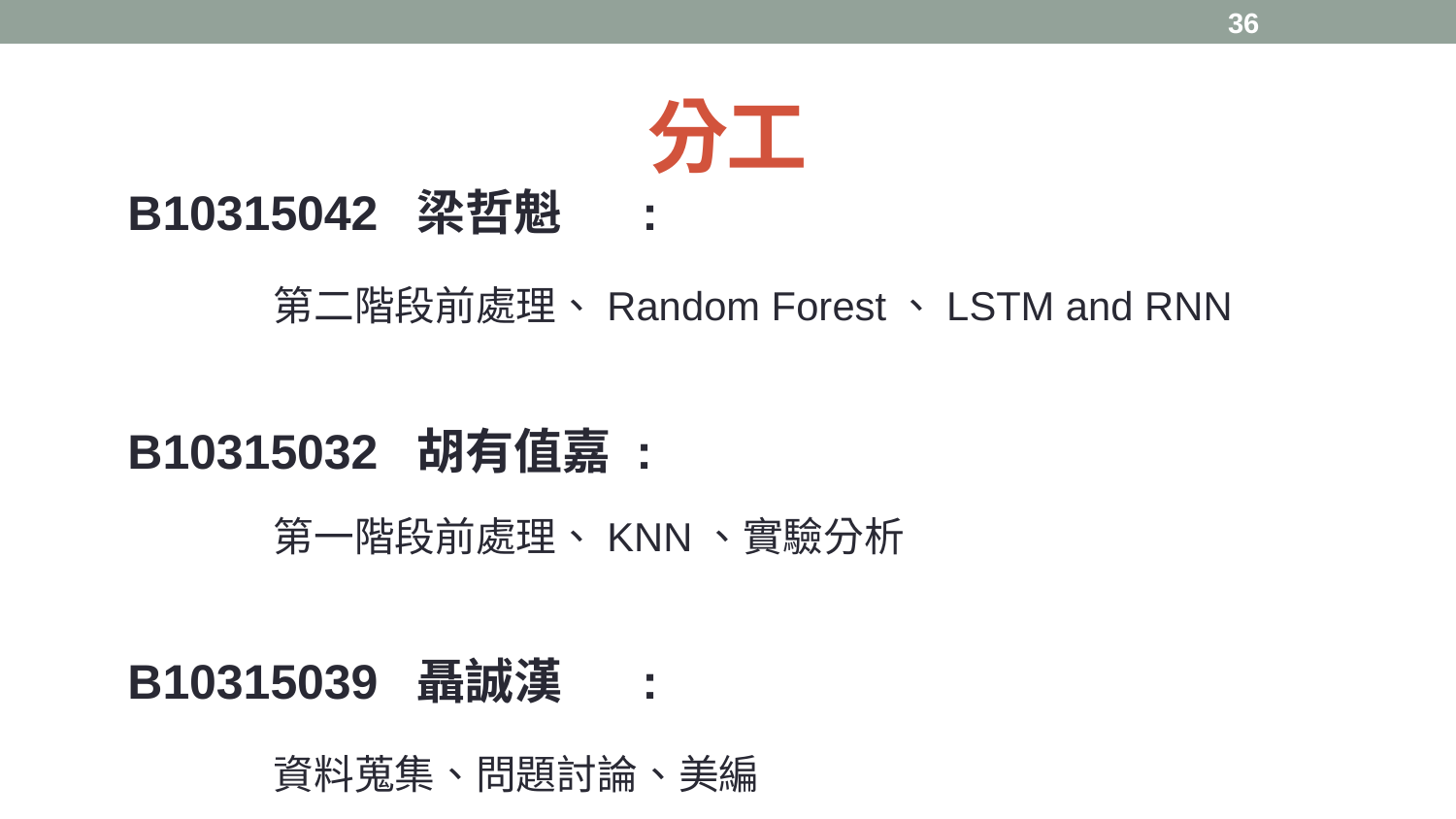

# 分工
B10315042  梁哲魁     :
	第二階段前處理、Random Forest、LSTM and RNN
B10315032  胡有值嘉 :
	第一階段前處理、KNN、實驗分析
B10315039  聶誠漢     :
	資料蒐集、問題討論、美編
36